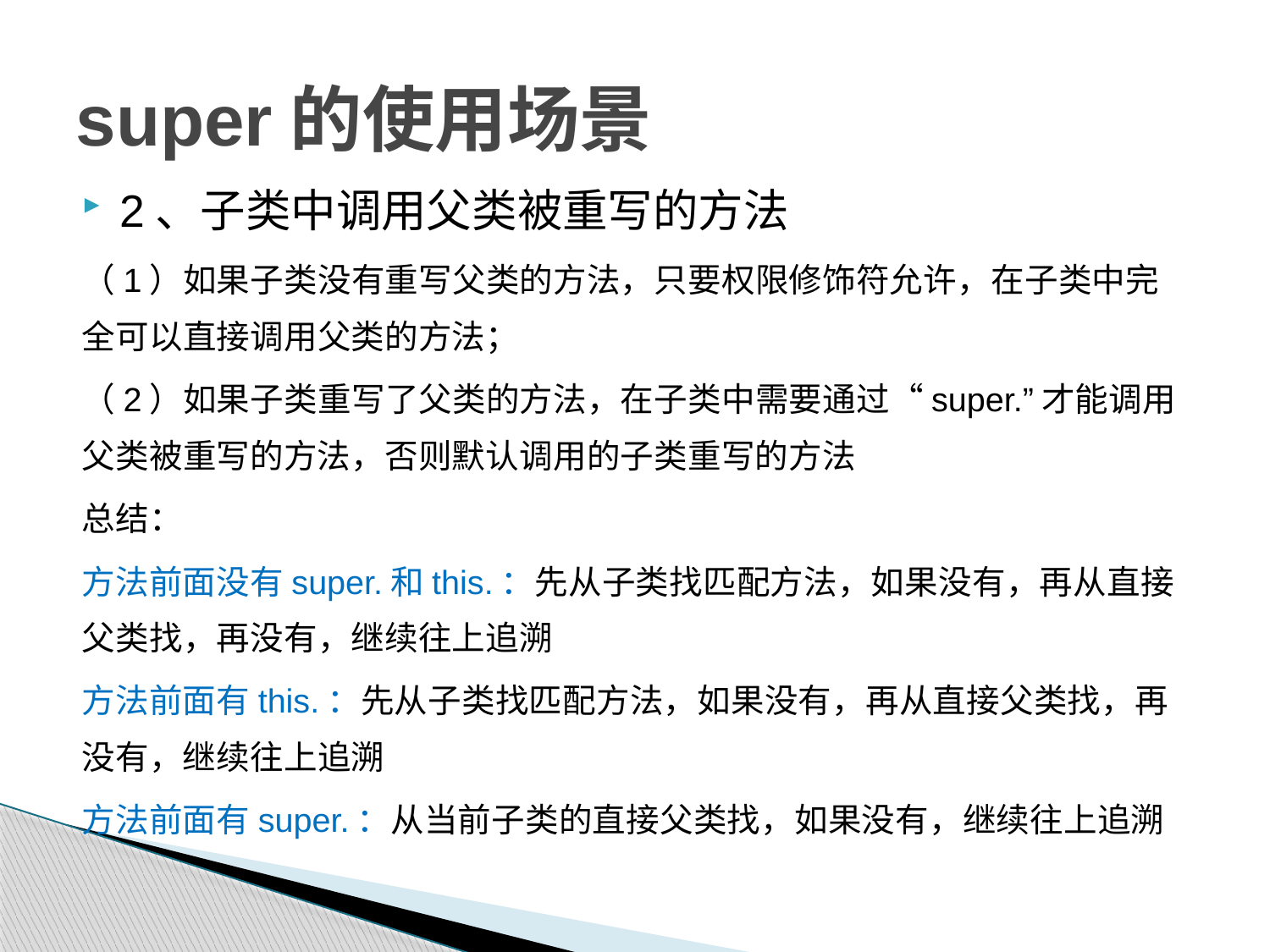

# super的使用场景
2、子类中调用父类被重写的方法
（1）如果子类没有重写父类的方法，只要权限修饰符允许，在子类中完全可以直接调用父类的方法；
（2）如果子类重写了父类的方法，在子类中需要通过“super.”才能调用父类被重写的方法，否则默认调用的子类重写的方法
总结：
方法前面没有super.和this.：先从子类找匹配方法，如果没有，再从直接父类找，再没有，继续往上追溯
方法前面有this.：先从子类找匹配方法，如果没有，再从直接父类找，再没有，继续往上追溯
方法前面有super.：从当前子类的直接父类找，如果没有，继续往上追溯